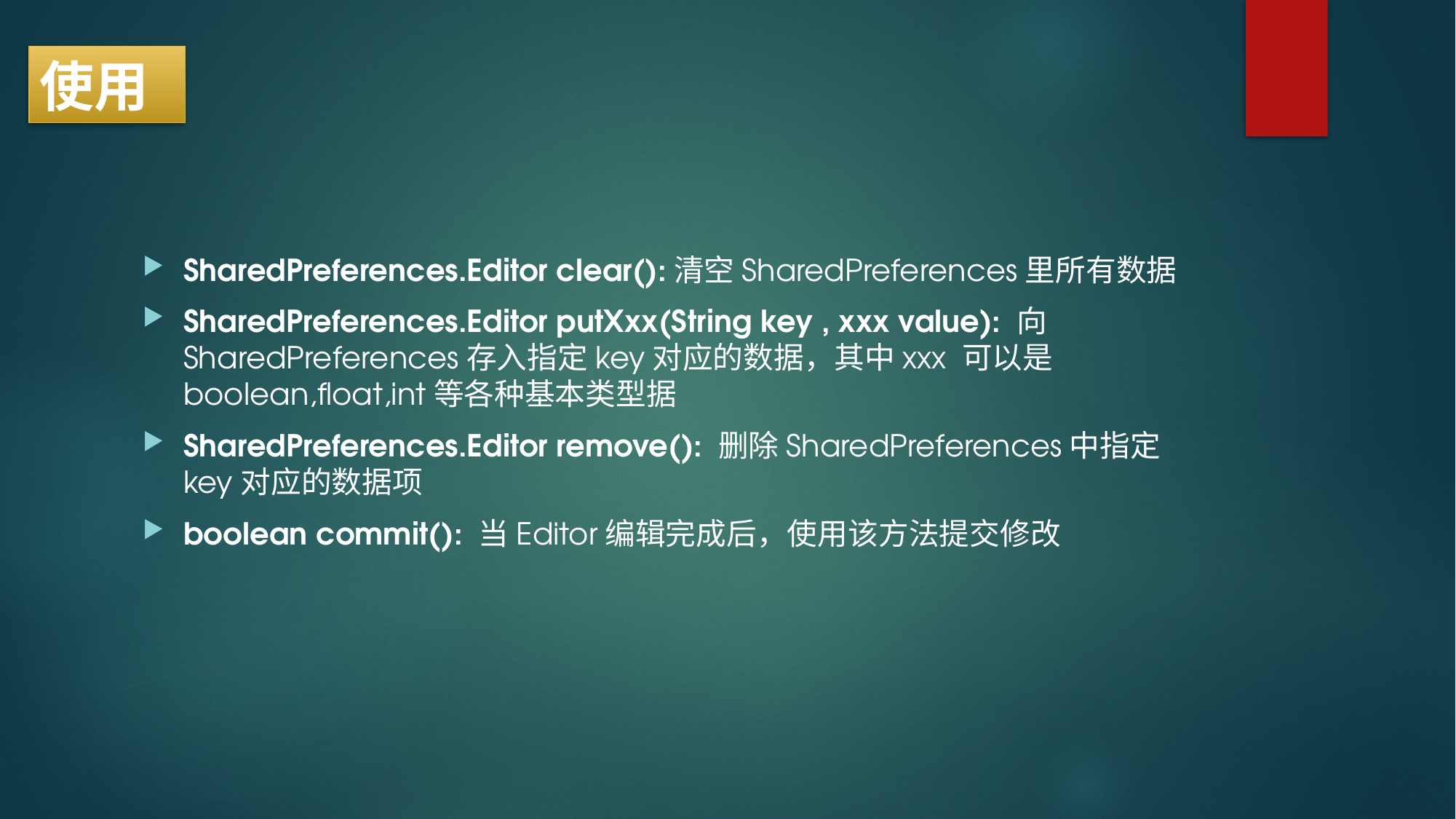

使用
SharedPreferences.Editor clear():清空SharedPreferences里所有数据
SharedPreferences.Editor putXxx(String key , xxx value): 向SharedPreferences存入指定key对应的数据，其中xxx 可以是boolean,float,int等各种基本类型据
SharedPreferences.Editor remove(): 删除SharedPreferences中指定key对应的数据项
boolean commit(): 当Editor编辑完成后，使用该方法提交修改